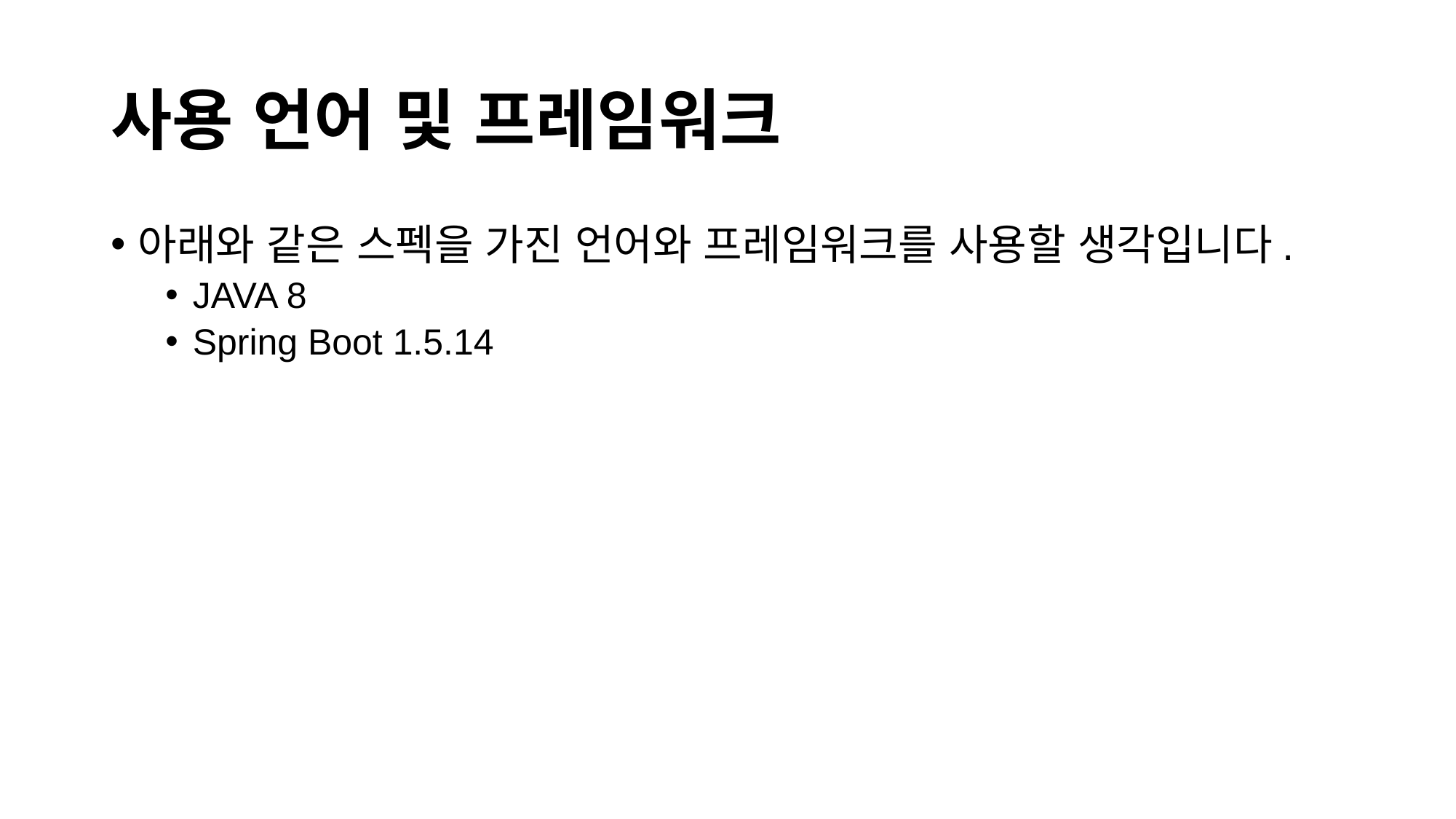

# 사용 언어 및 프레임워크
아래와 같은 스펙을 가진 언어와 프레임워크를 사용할 생각입니다.
JAVA 8
Spring Boot 1.5.14